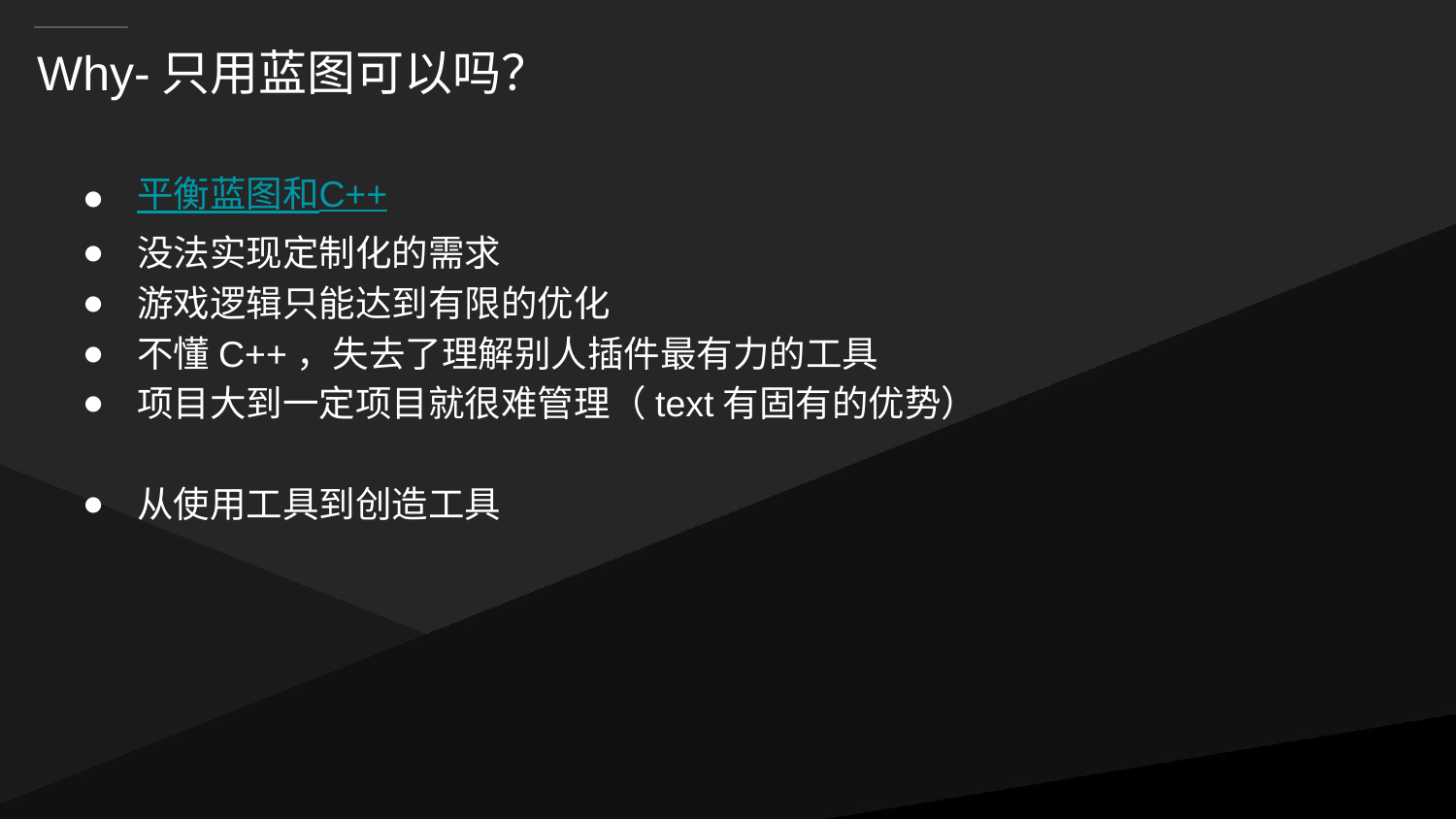

# Why-只用蓝图可以吗？
平衡蓝图和C++
没法实现定制化的需求
游戏逻辑只能达到有限的优化
不懂C++，失去了理解别人插件最有力的工具
项目大到一定项目就很难管理（text有固有的优势）

从使用工具到创造工具